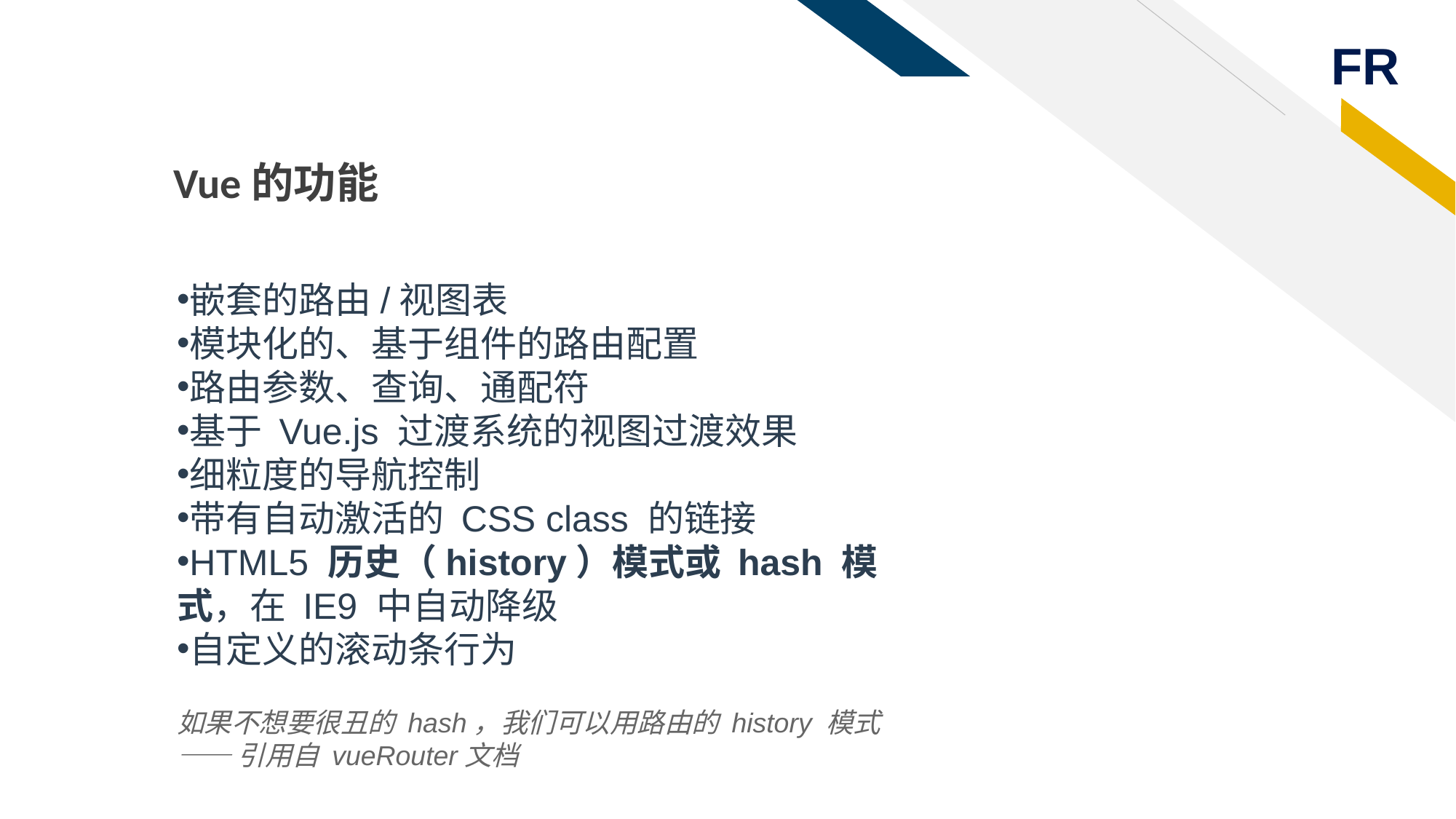

Vue的功能
嵌套的路由/视图表
模块化的、基于组件的路由配置
路由参数、查询、通配符
基于 Vue.js 过渡系统的视图过渡效果
细粒度的导航控制
带有自动激活的 CSS class 的链接
HTML5 历史（history）模式或 hash 模式，在 IE9 中自动降级
自定义的滚动条行为
如果不想要很丑的 hash，我们可以用路由的 history 模式
—— 引用自 vueRouter文档